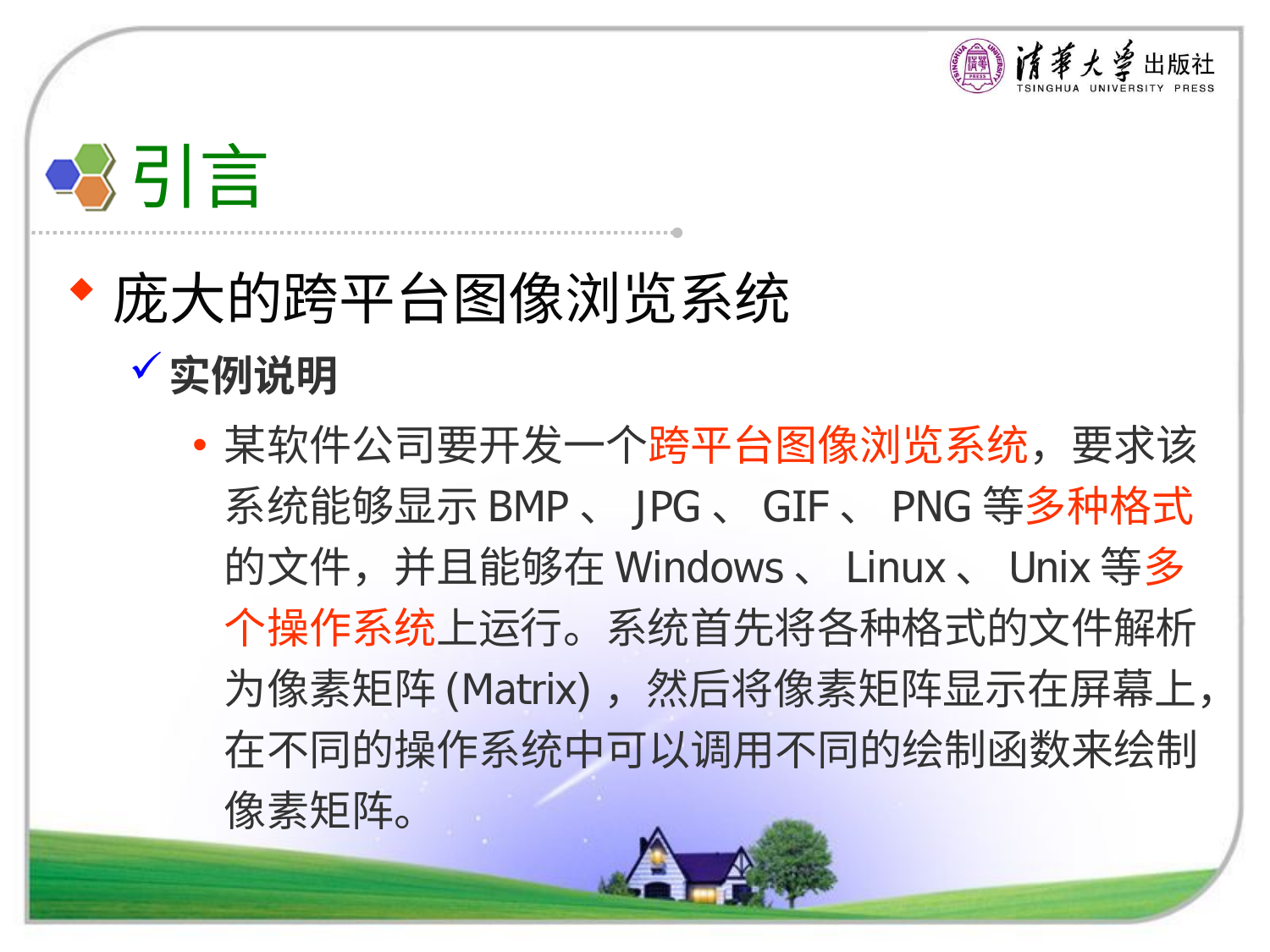

# 引言
庞大的跨平台图像浏览系统
实例说明
某软件公司要开发一个跨平台图像浏览系统，要求该系统能够显示BMP、JPG、GIF、PNG等多种格式的文件，并且能够在Windows、Linux、Unix等多个操作系统上运行。系统首先将各种格式的文件解析为像素矩阵(Matrix)，然后将像素矩阵显示在屏幕上，在不同的操作系统中可以调用不同的绘制函数来绘制像素矩阵。